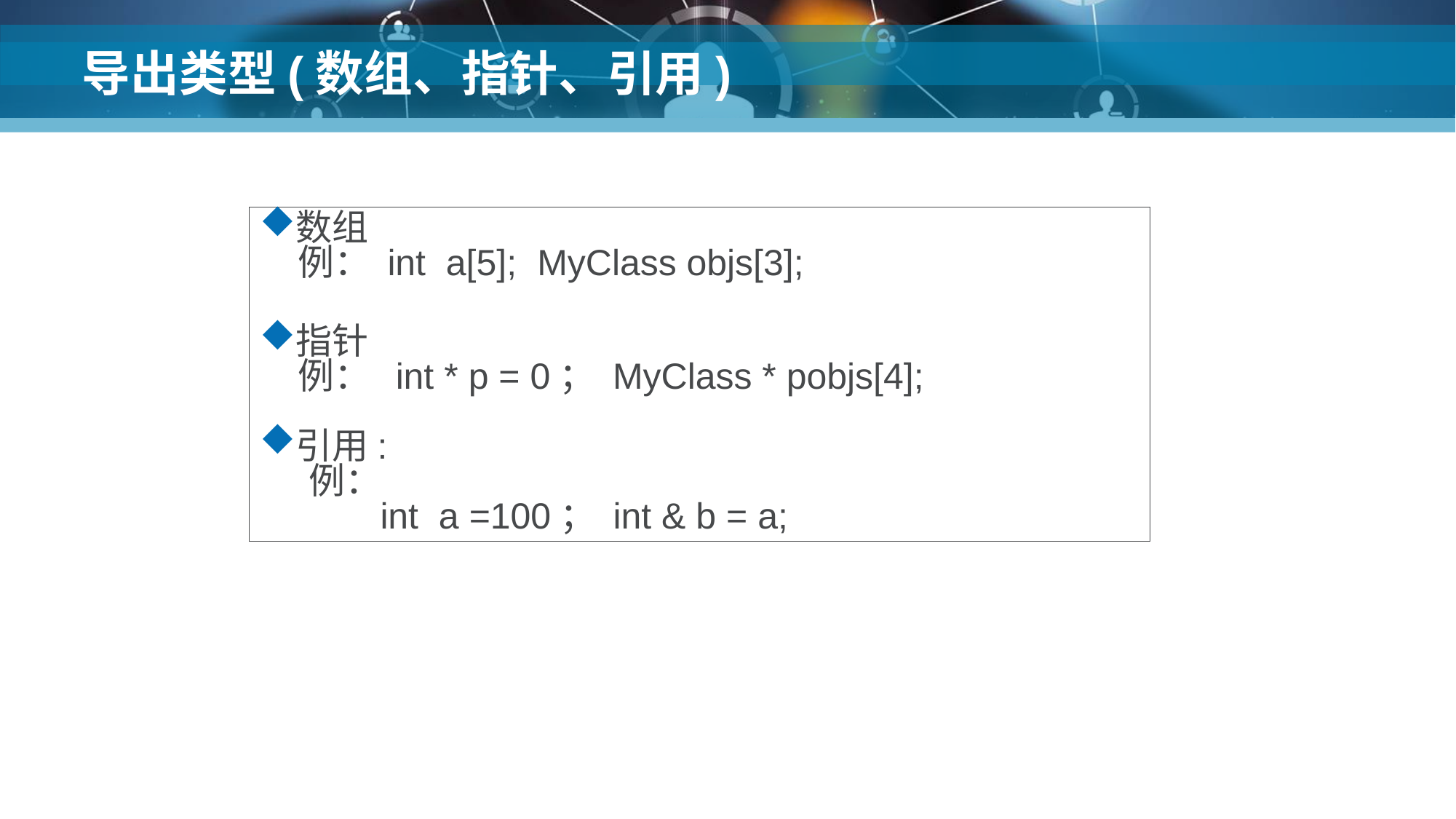

# 导出类型(数组、指针、引用)
数组
 例： int  a[5];  MyClass objs[3];
指针
 例：  int * p = 0； MyClass * pobjs[4];
引用:
 例：
          int  a =100； int & b = a;